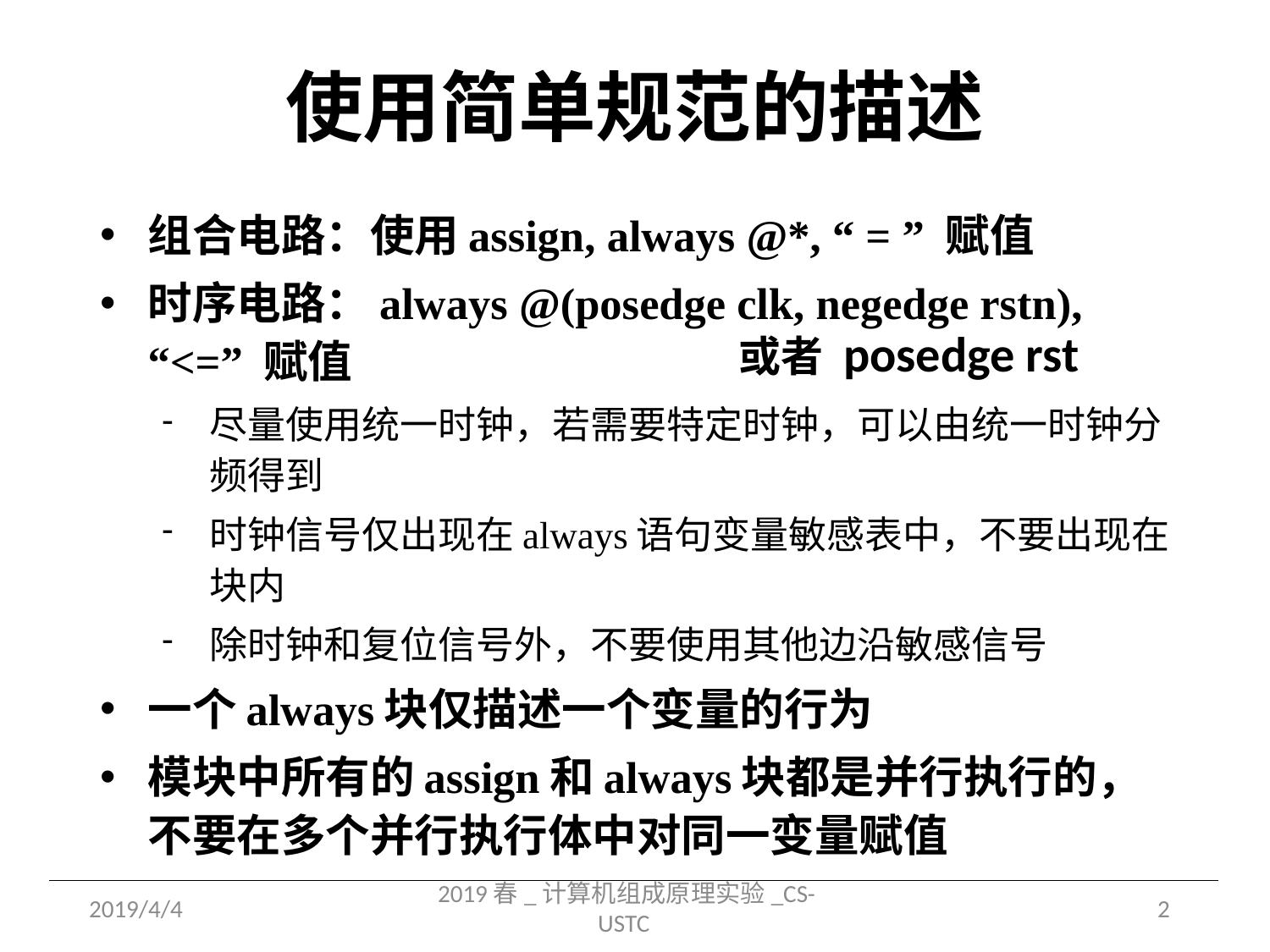

# 使用简单规范的描述
组合电路：使用assign, always @*, “ = ” 赋值
时序电路：always @(posedge clk, negedge rstn), “<=” 赋值
尽量使用统一时钟，若需要特定时钟，可以由统一时钟分频得到
时钟信号仅出现在always语句变量敏感表中，不要出现在块内
除时钟和复位信号外，不要使用其他边沿敏感信号
一个always块仅描述一个变量的行为
模块中所有的assign和always块都是并行执行的，不要在多个并行执行体中对同一变量赋值
或者 posedge rst
2019/4/4
2019春_计算机组成原理实验_CS-USTC
2